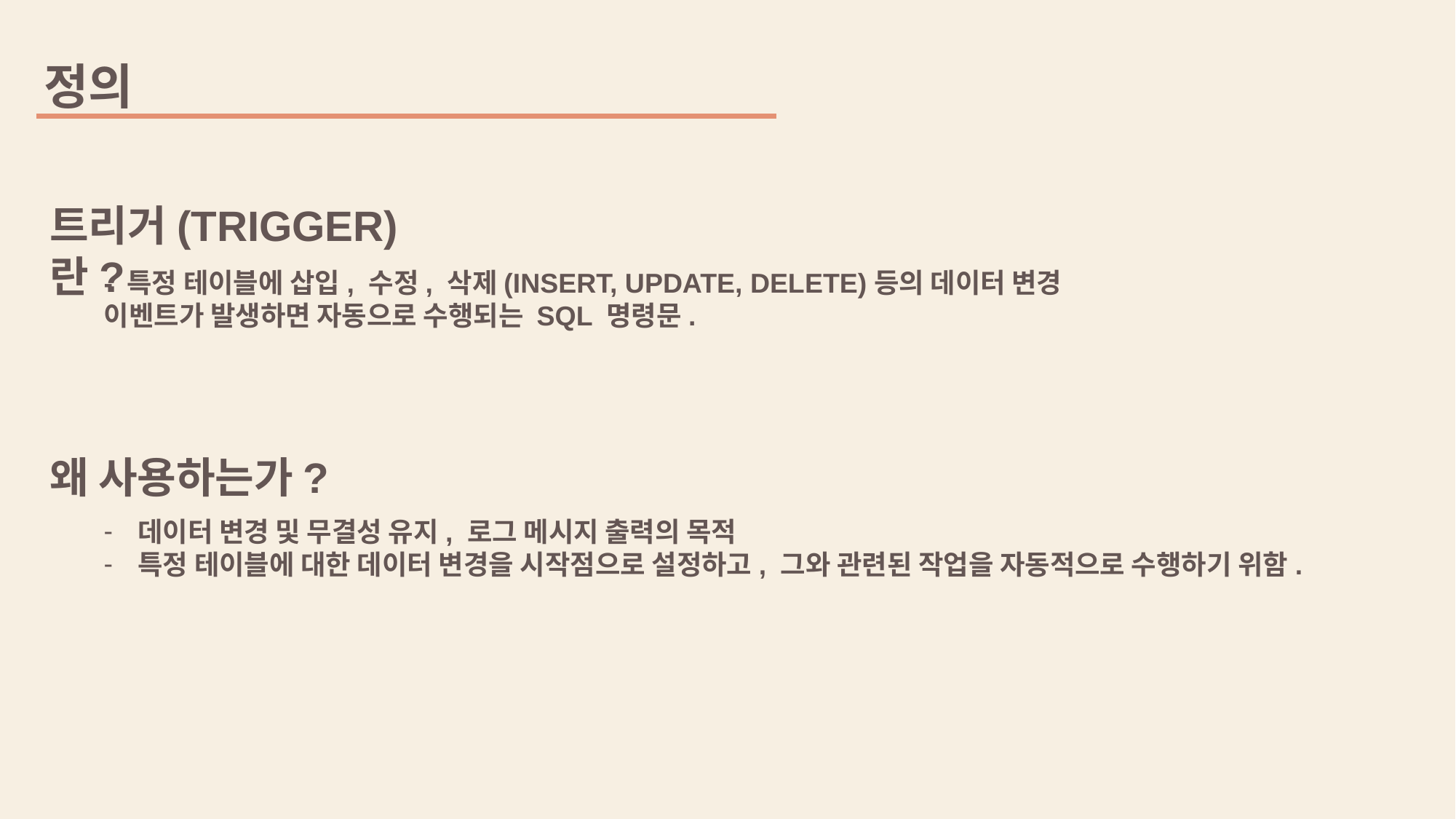

정의
트리거(TRIGGER)란?
- 특정 테이블에 삽입, 수정, 삭제(INSERT, UPDATE, DELETE)등의 데이터 변경
이벤트가 발생하면 자동으로 수행되는 SQL 명령문.
왜 사용하는가?

데이터 변경 및 무결성 유지, 로그 메시지 출력의 목적
특정 테이블에 대한 데이터 변경을 시작점으로 설정하고, 그와 관련된 작업을 자동적으로 수행하기 위함.